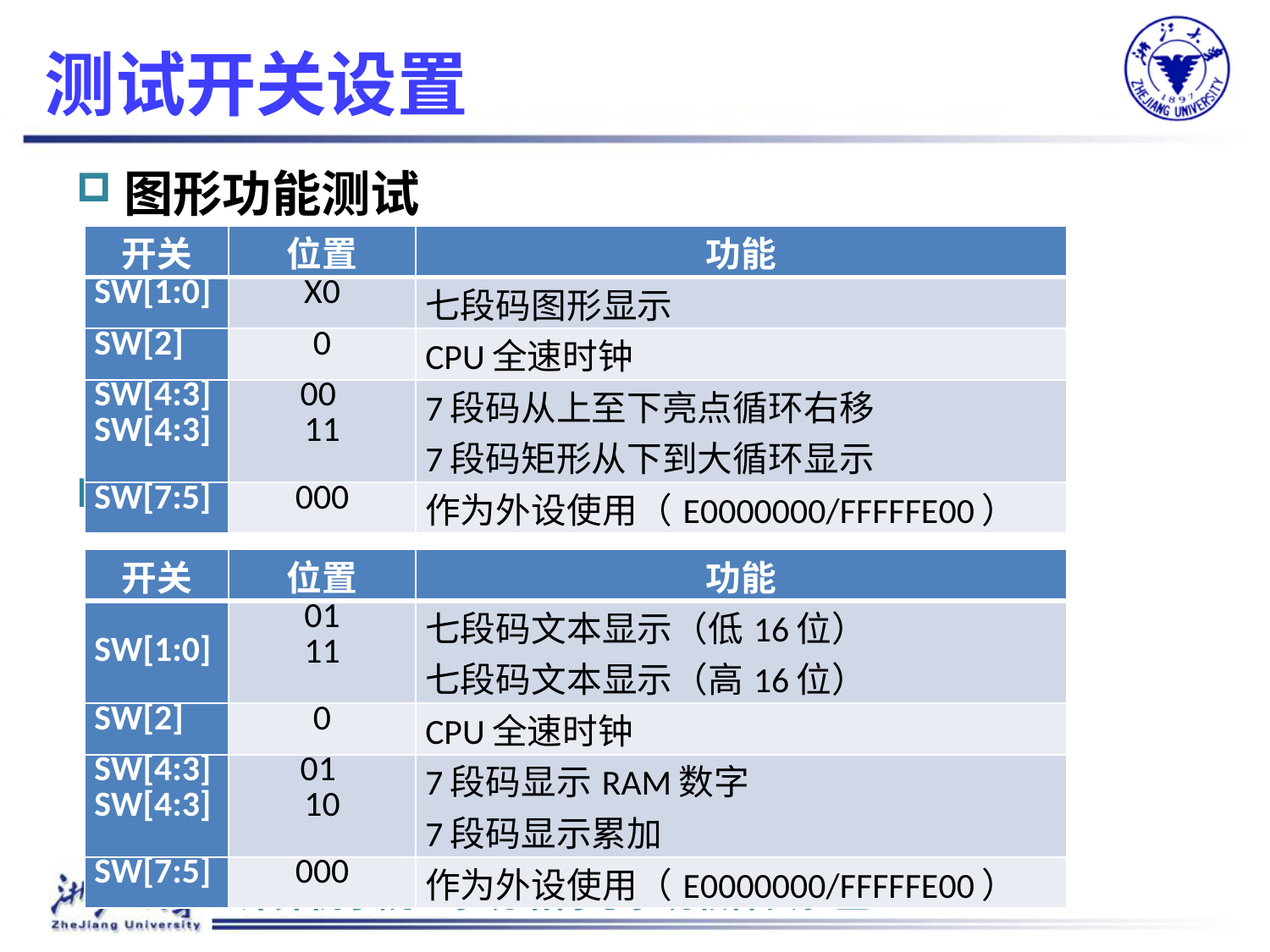

# 测试开关设置
图形功能测试

文本功能测试
| 开关 | 位置 | 功能 |
| --- | --- | --- |
| SW[1:0] | X0 | 七段码图形显示 |
| SW[2] | 0 | CPU全速时钟 |
| SW[4:3] SW[4:3] | 00  11 | 7段码从上至下亮点循环右移 7段码矩形从下到大循环显示 |
| SW[7:5] | 000 | 作为外设使用（E0000000/FFFFFE00） |
| 开关 | 位置 | 功能 |
| --- | --- | --- |
| SW[1:0] | 01 11 | 七段码文本显示（低16位） 七段码文本显示（高16位） |
| SW[2] | 0 | CPU全速时钟 |
| SW[4:3] SW[4:3] | 01  10 | 7段码显示RAM数字 7段码显示累加 |
| SW[7:5] | 000 | 作为外设使用（E0000000/FFFFFE00） |